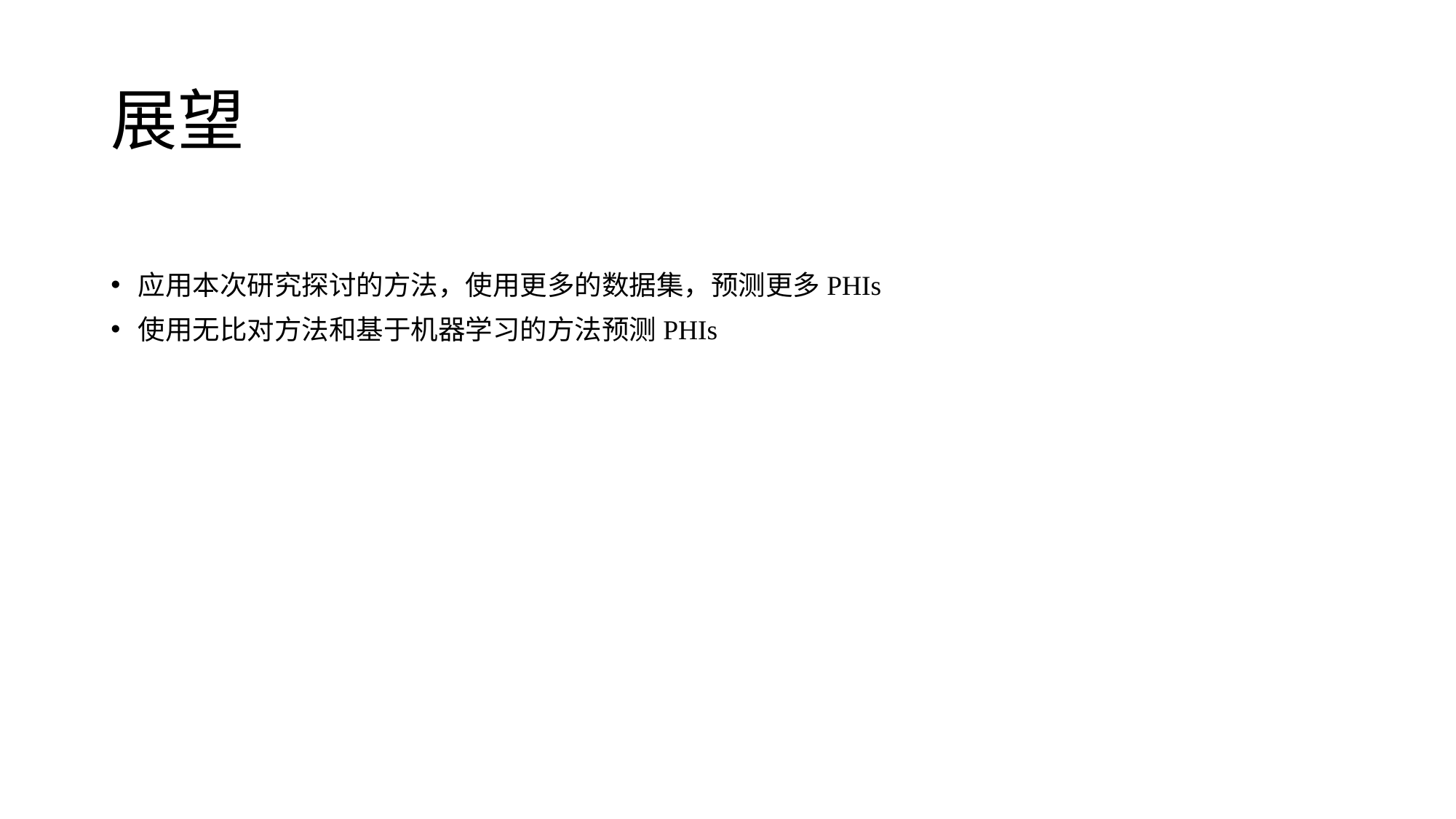

# 展望

应用本次研究探讨的方法，使用更多的数据集，预测更多PHIs
使用无比对方法和基于机器学习的方法预测PHIs